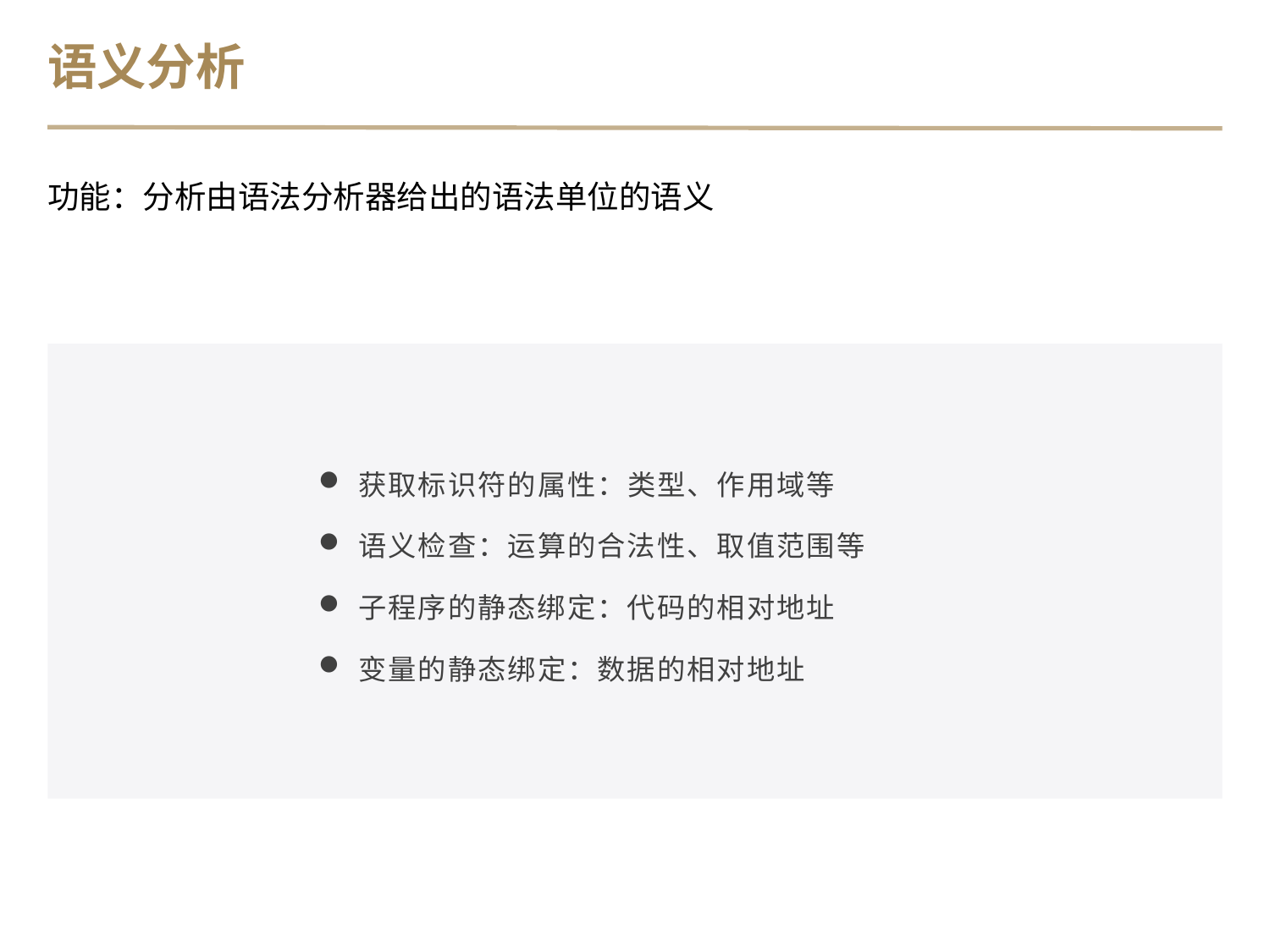

语义分析
功能：分析由语法分析器给出的语法单位的语义

获取标识符的属性：类型、作用域等
语义检查：运算的合法性、取值范围等
子程序的静态绑定：代码的相对地址
变量的静态绑定：数据的相对地址